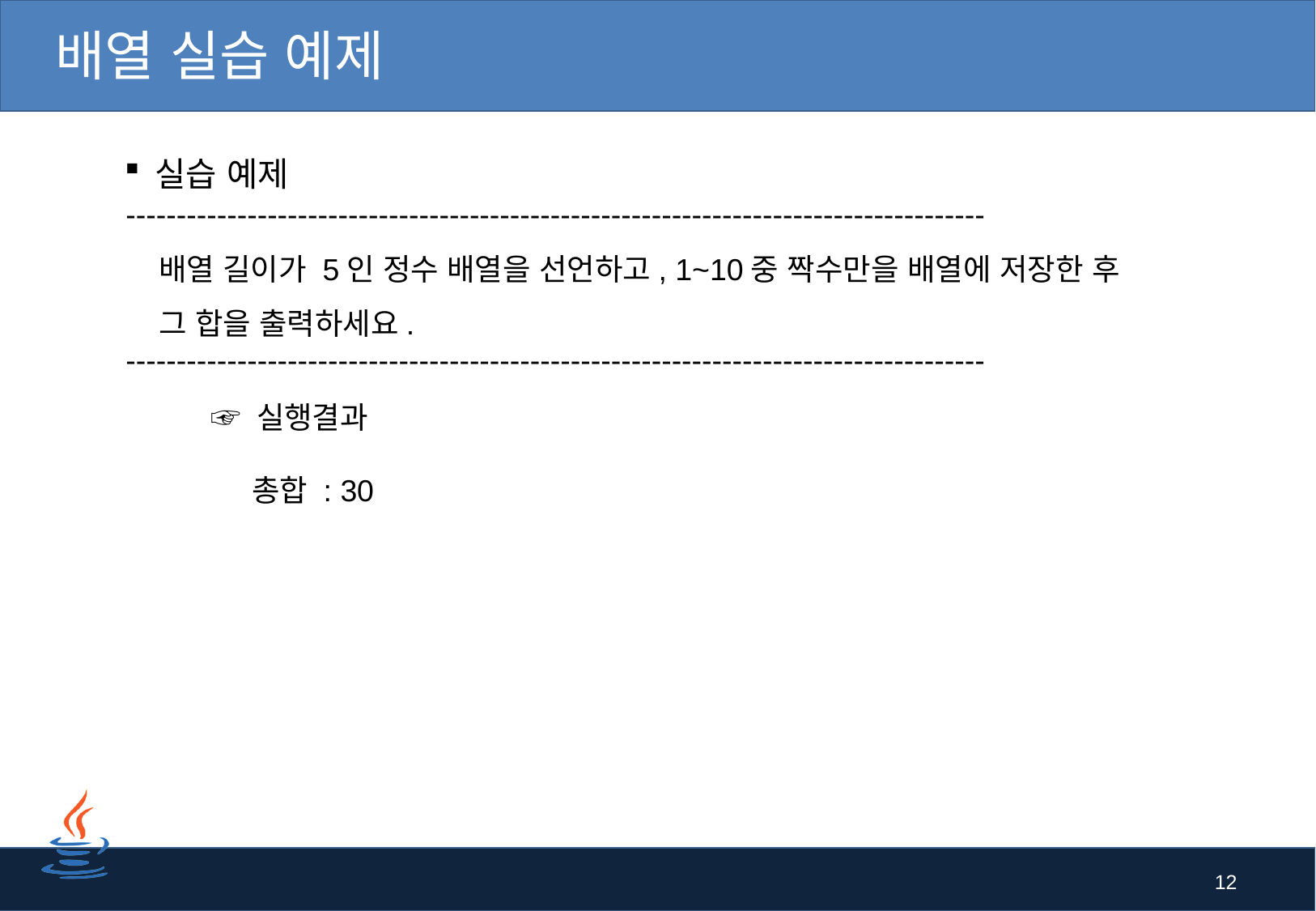

# 배열 실습 예제
실습 예제
-------------------------------------------------------------------------------------
   배열 길이가 5인 정수 배열을 선언하고, 1~10중 짝수만을 배열에 저장한 후
   그 합을 출력하세요.
-------------------------------------------------------------------------------------
☞ 실행결과

    총합 : 30
12